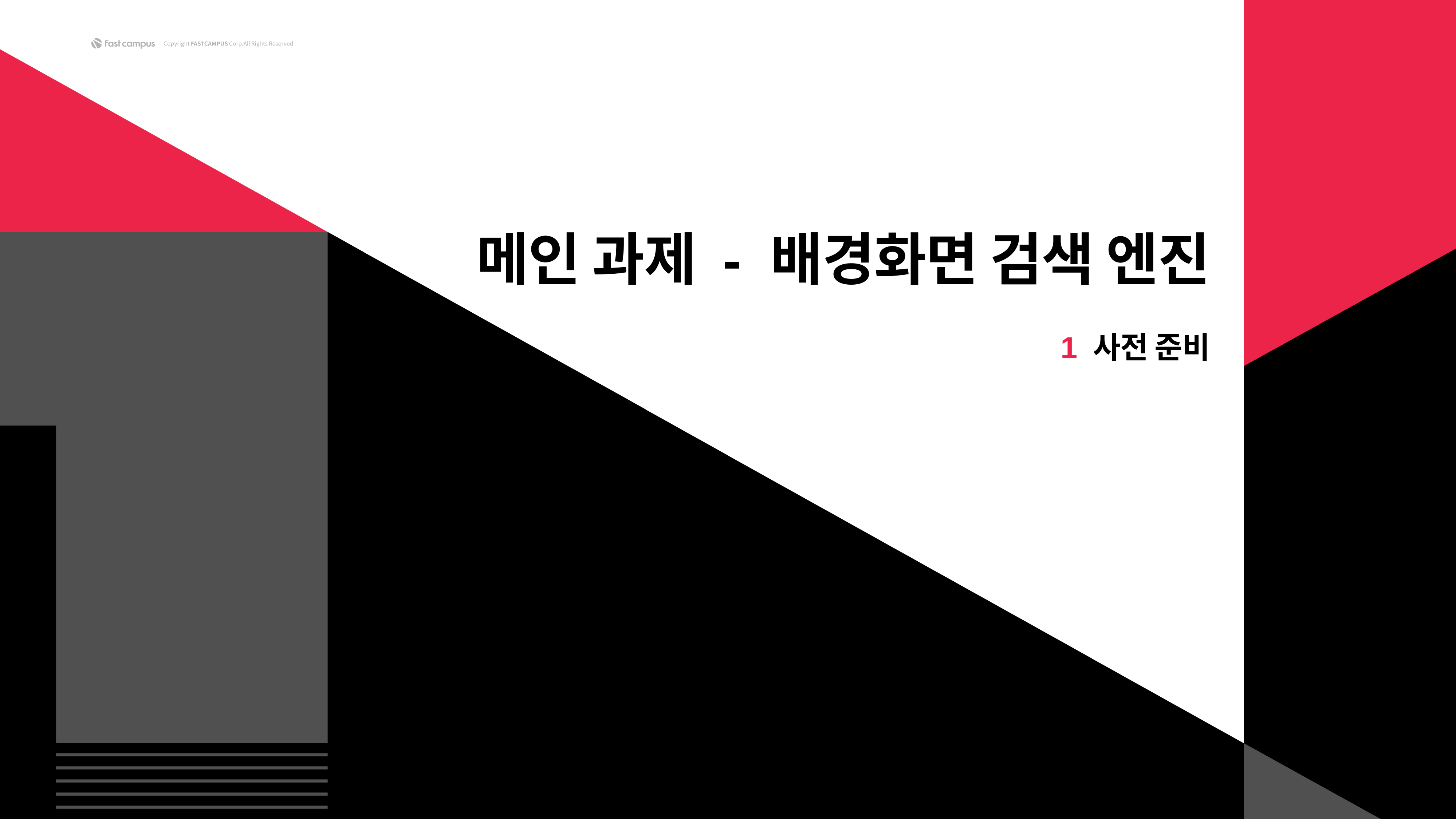

메인 과제 - 배경화면 검색 엔진

1 사전 준비
1